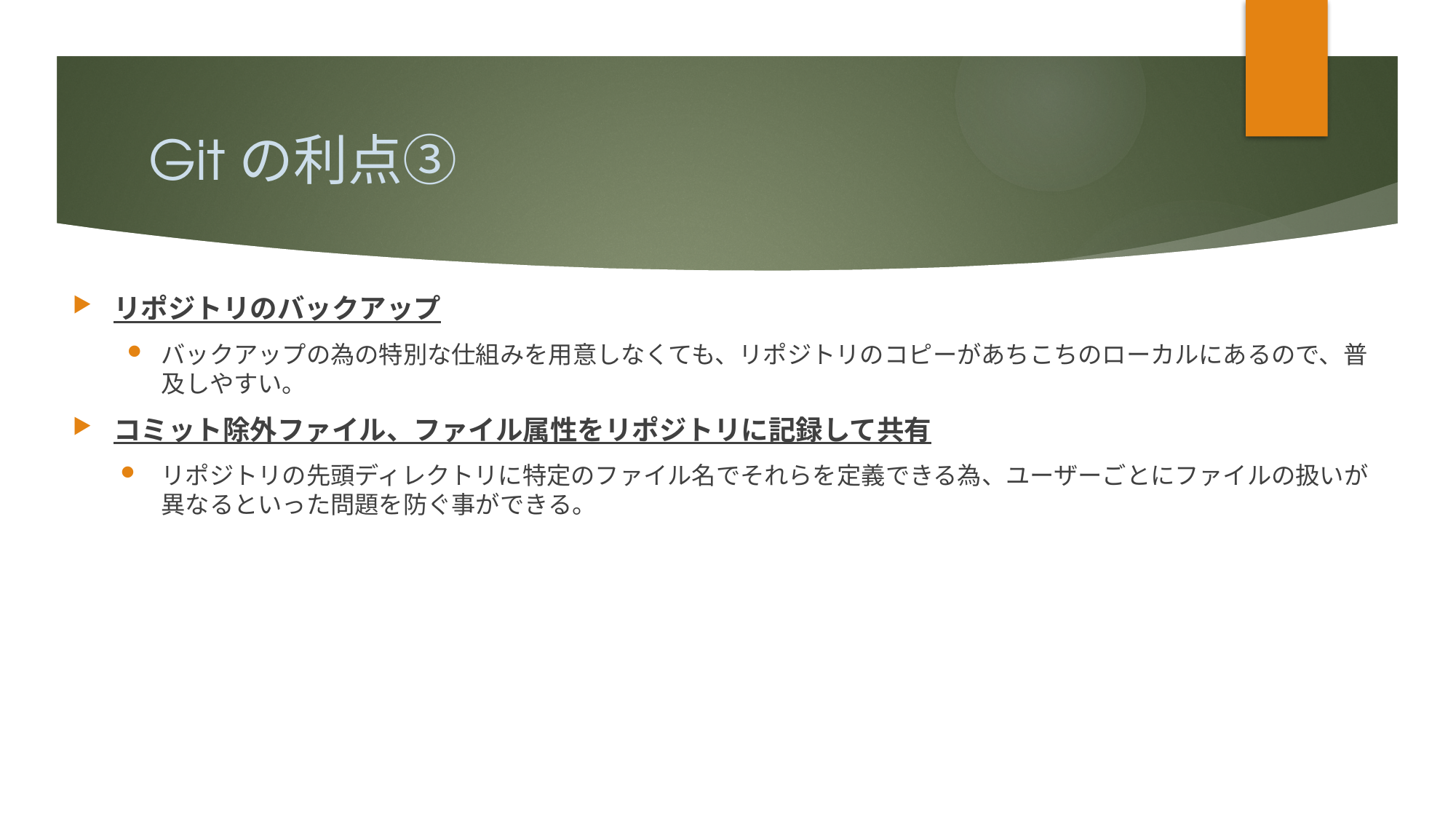

# Gitの利点③
リポジトリのバックアップ
バックアップの為の特別な仕組みを用意しなくても、リポジトリのコピーがあちこちのローカルにあるので、普及しやすい。
コミット除外ファイル、ファイル属性をリポジトリに記録して共有
リポジトリの先頭ディレクトリに特定のファイル名でそれらを定義できる為、ユーザーごとにファイルの扱いが異なるといった問題を防ぐ事ができる。